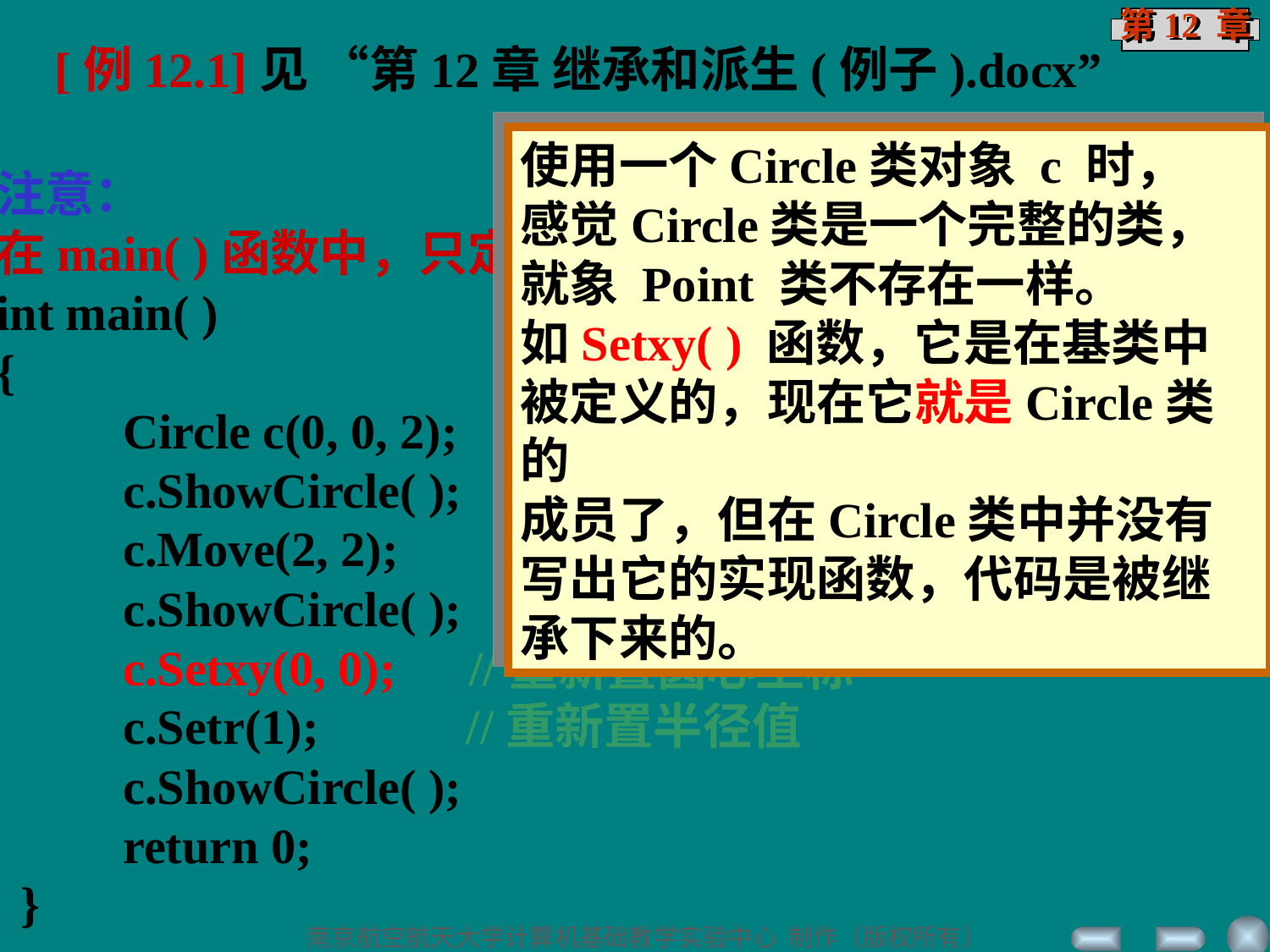

[例12.1]见 “第12章 继承和派生(例子).docx”
使用一个Circle类对象 c 时，
感觉Circle类是一个完整的类，
就象 Point 类不存在一样。
如Setxy( ) 函数，它是在基类中
被定义的，现在它就是Circle类的
成员了，但在Circle类中并没有
写出它的实现函数，代码是被继承下来的。
注意：
在main( )函数中，只定义一个Circle类对象：
int main( )
{
	Circle c(0, 0, 2);
	c.ShowCircle( );
	c.Move(2, 2);
	c.ShowCircle( );
	c.Setxy(0, 0);      //重新置圆心坐标
	c.Setr(1);            //重新置半径值
	c.ShowCircle( );
	return 0;
  }